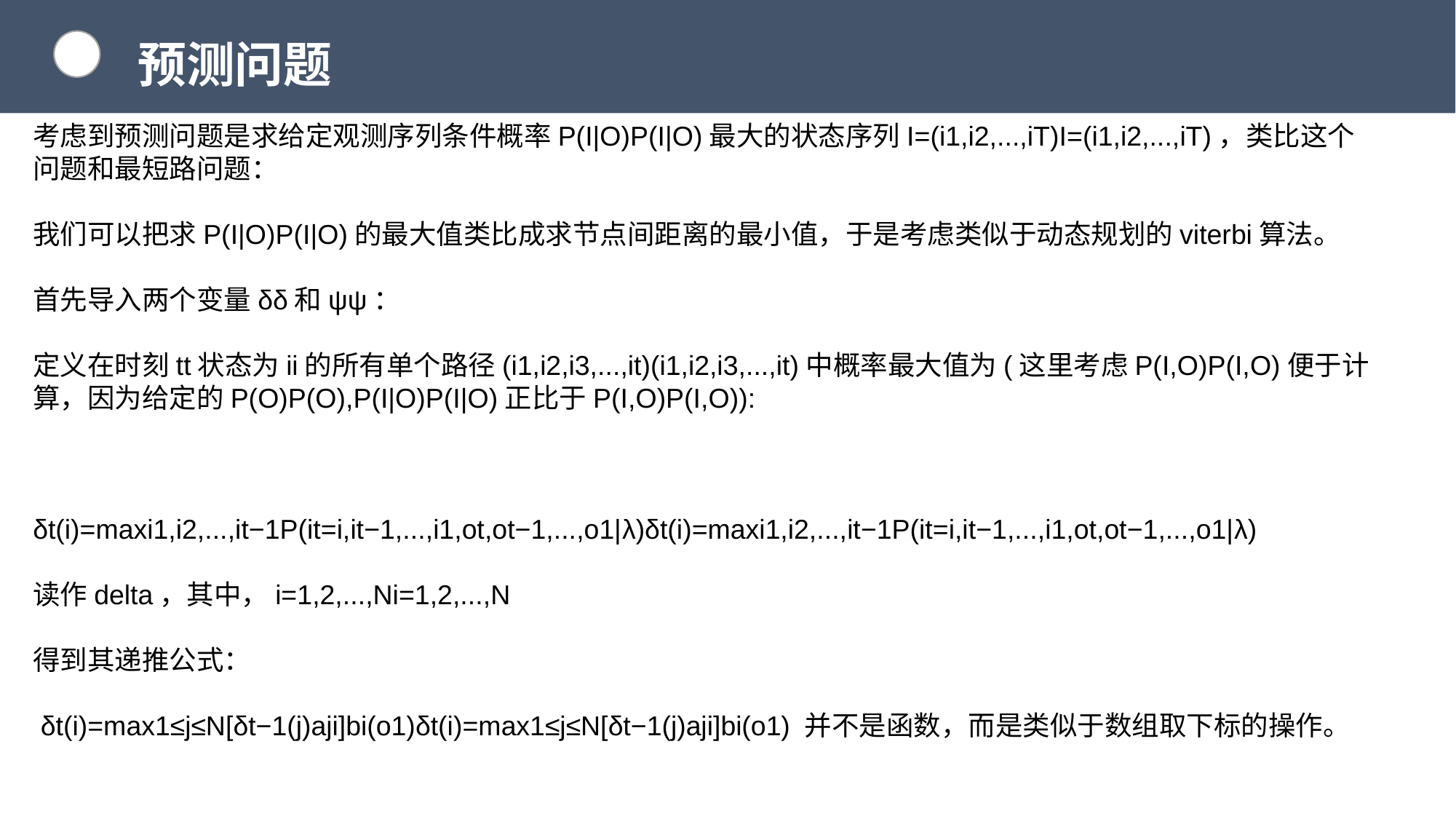

预测问题
考虑到预测问题是求给定观测序列条件概率P(I|O)P(I|O)最大的状态序列I=(i1,i2,...,iT)I=(i1,i2,...,iT)，类比这个问题和最短路问题：

我们可以把求P(I|O)P(I|O)的最大值类比成求节点间距离的最小值，于是考虑类似于动态规划的viterbi算法。

首先导入两个变量δδ和ψψ：

定义在时刻tt状态为ii的所有单个路径(i1,i2,i3,...,it)(i1,i2,i3,...,it)中概率最大值为(这里考虑P(I,O)P(I,O)便于计算，因为给定的P(O)P(O),P(I|O)P(I|O)正比于P(I,O)P(I,O)):

δt(i)=maxi1,i2,...,it−1P(it=i,it−1,...,i1,ot,ot−1,...,o1|λ)δt(i)=maxi1,i2,...,it−1P(it=i,it−1,...,i1,ot,ot−1,...,o1|λ)

读作delta，其中，i=1,2,...,Ni=1,2,...,N

得到其递推公式：

 δt(i)=max1≤j≤N[δt−1(j)aji]bi(o1)δt(i)=max1≤j≤N[δt−1(j)aji]bi(o1) 并不是函数，而是类似于数组取下标的操作。